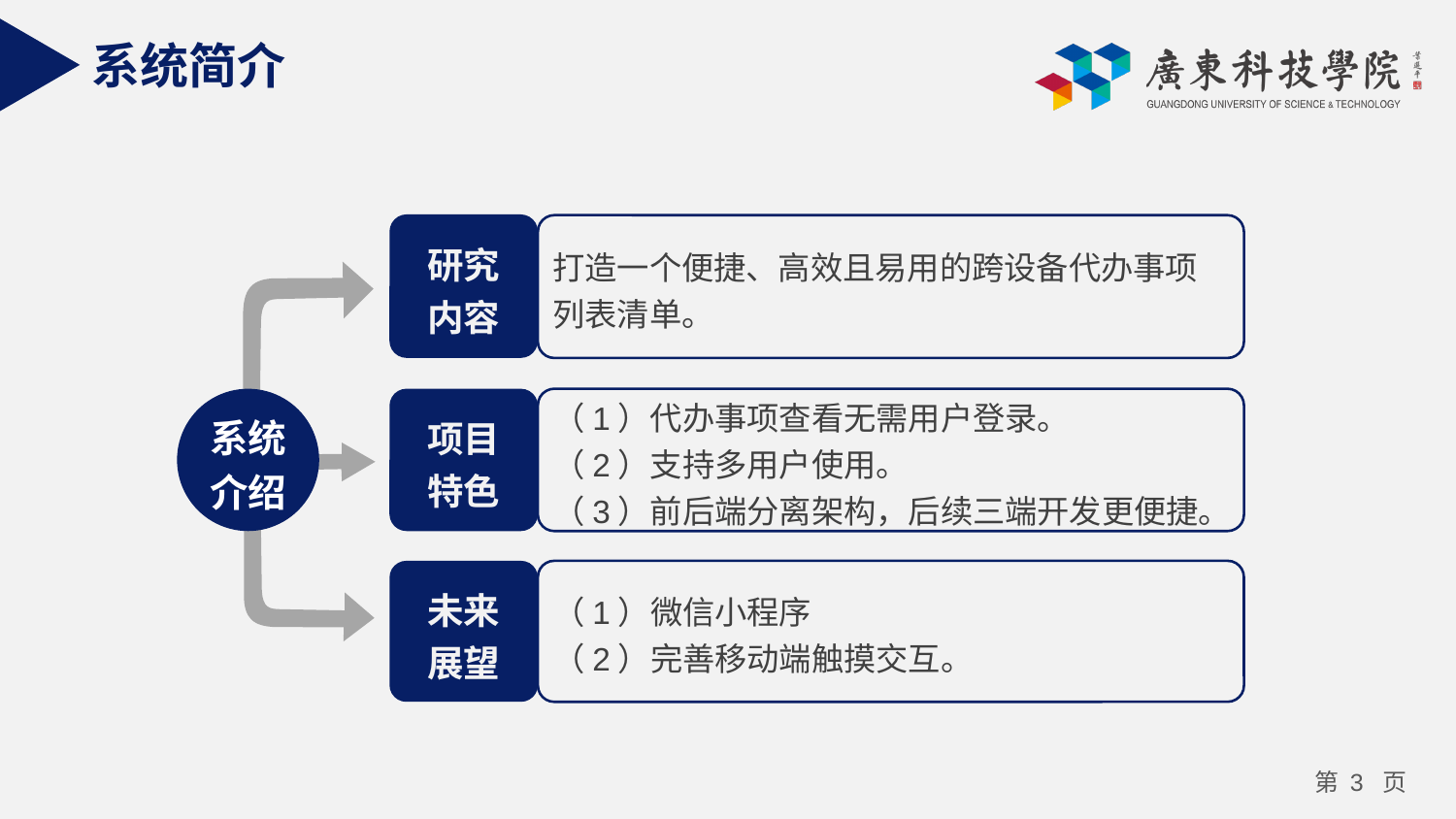

系统简介
研究
内容
打造一个便捷、高效且易用的跨设备代办事项列表清单。

系统介绍
项目
特色
（1）代办事项查看无需用户登录。
（2）支持多用户使用。
（3）前后端分离架构，后续三端开发更便捷。

未来
展望
（1）微信小程序
（2）完善移动端触摸交互。